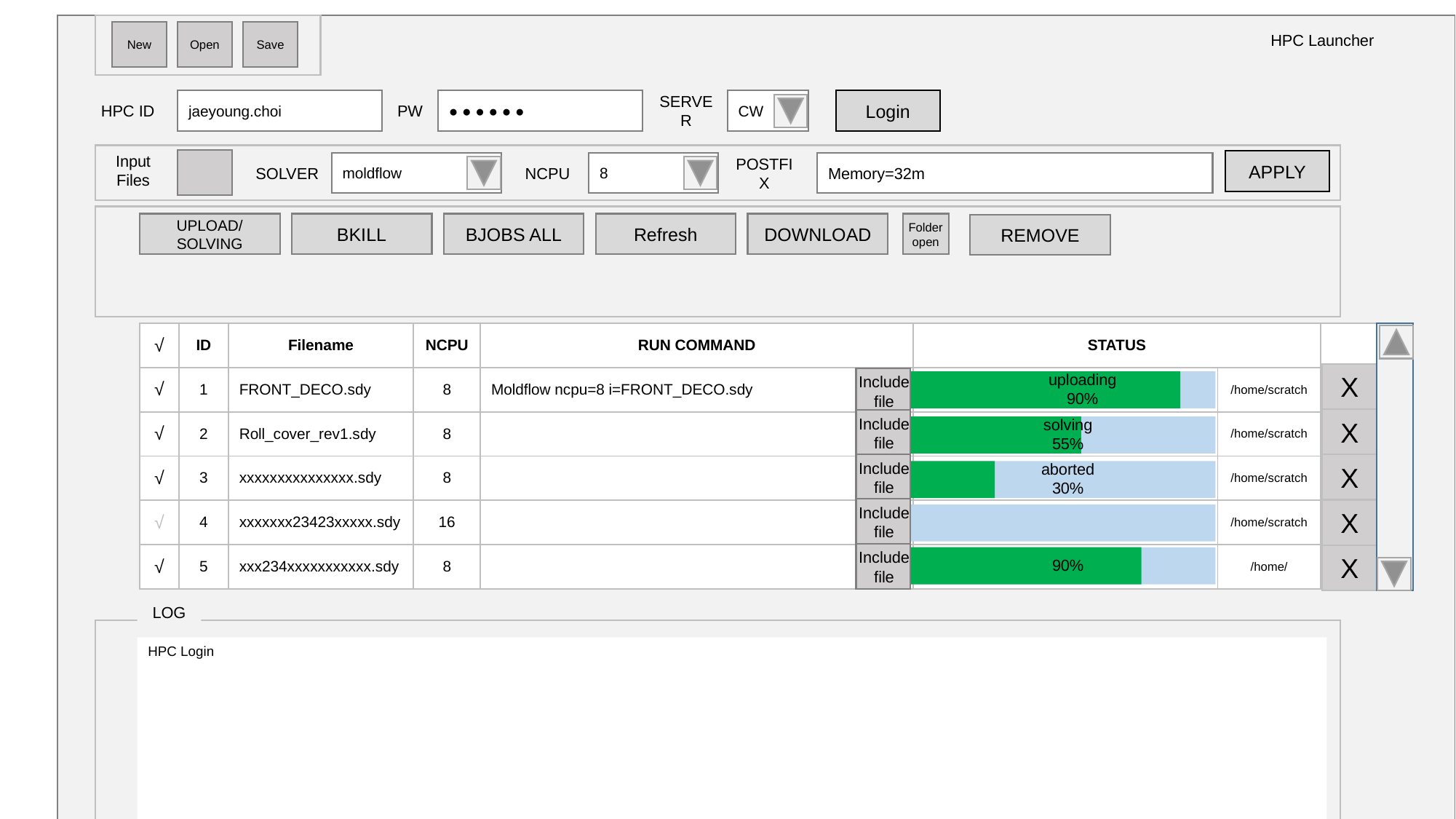

Open > 파일 선택 > 테이블에 리스트 표시 [solve_key = 0](솔빙완료여부)[running_key = 0](해석중인지 아닌지)  >
Open > include 폴더 선택 > 폴더안에 파일들 >>  테이블에 리스트 표시 [solve_key = 0](솔빙완료여부)[running_key = 0](해석중인지 아닌지)  >
초기 변경내용 업데이트는 run되고 5분까지
Include로 연결된건 어떻게 올릴건지? >> include open 버튼 추가
Include open으로 리스트업된 파일

Open >> 리스트업되고 대기중 [solve_key = 0] [running_key = 0] [error_key = 0] [bkill_key = 0]
업로드,솔ㄹ빙 [solve_key = 0] [running_key = 1] [error_key = 0] [bkill_key = 0]   (login_key=1, 0,0,0,0 일때만 작동) >> 로컬파일위치에 파일이름으로 폴더 생성 >>폴더채 이동
솔빙완료 [1], [1], [0], [0]
에러발생 [1], [1], [1], [0]
사용자 bkill [1], [1], [1], [1] (login_key=1,  0,1,0,0 일때만 작동)
Bjobs all (login_key = 1 일때만 작동)
Refresh (0,1,0,0 일때 작동)
더블클릭하면 mes0000 or messag 파일 다운로드후 오픈 [1], [1], [0], [0]   or [1], [1], [1], [0] or [1], [1], [1], [1]
Download 1,1,0,0  or 1,1,1,0 or 1,1,1,1 인경우 작동
Remove (선택된거 bkill 후 리스트다운)
X (해당 아이템 bkill 후 리스트다운)

HPC Launcher

New
Open
Save
HPC ID
jaeyoung.choi
PW
● ● ● ● ● ●
SERVER
Login
CW

Input
Files
APPLY
SOLVER
moldflow
NCPU
8
POSTFIX
Memory=32m

UPLOAD/
SOLVING
BKILL
BJOBS ALL
Refresh
DOWNLOAD

Folder
open
REMOVE
| √ | ID | Filename | NCPU | RUN COMMAND | STATUS |  |  |
| --- | --- | --- | --- | --- | --- | --- | --- |
| √ | 1 | FRONT\_DECO.sdy | 8 | Moldflow ncpu=8 i=FRONT\_DECO.sdy |  | /home/scratch |  |
| √ | 2 | Roll\_cover\_rev1.sdy | 8 |  |  | /home/scratch |  |
| √ | 3 | xxxxxxxxxxxxxxx.sdy | 8 |  |  | /home/scratch |  |
| √ | 4 | xxxxxxx23423xxxxx.sdy | 16 |  |  | /home/scratch |  |
| √ | 5 | xxx234xxxxxxxxxxx.sdy | 8 |  |  | /home/ |  |

X

Include
file
uploading
90%

X

Include
file
solving
55%

Include
file
X
aborted
30%

Include
file
X

Include
file
90%
X

LOG

HPC Login